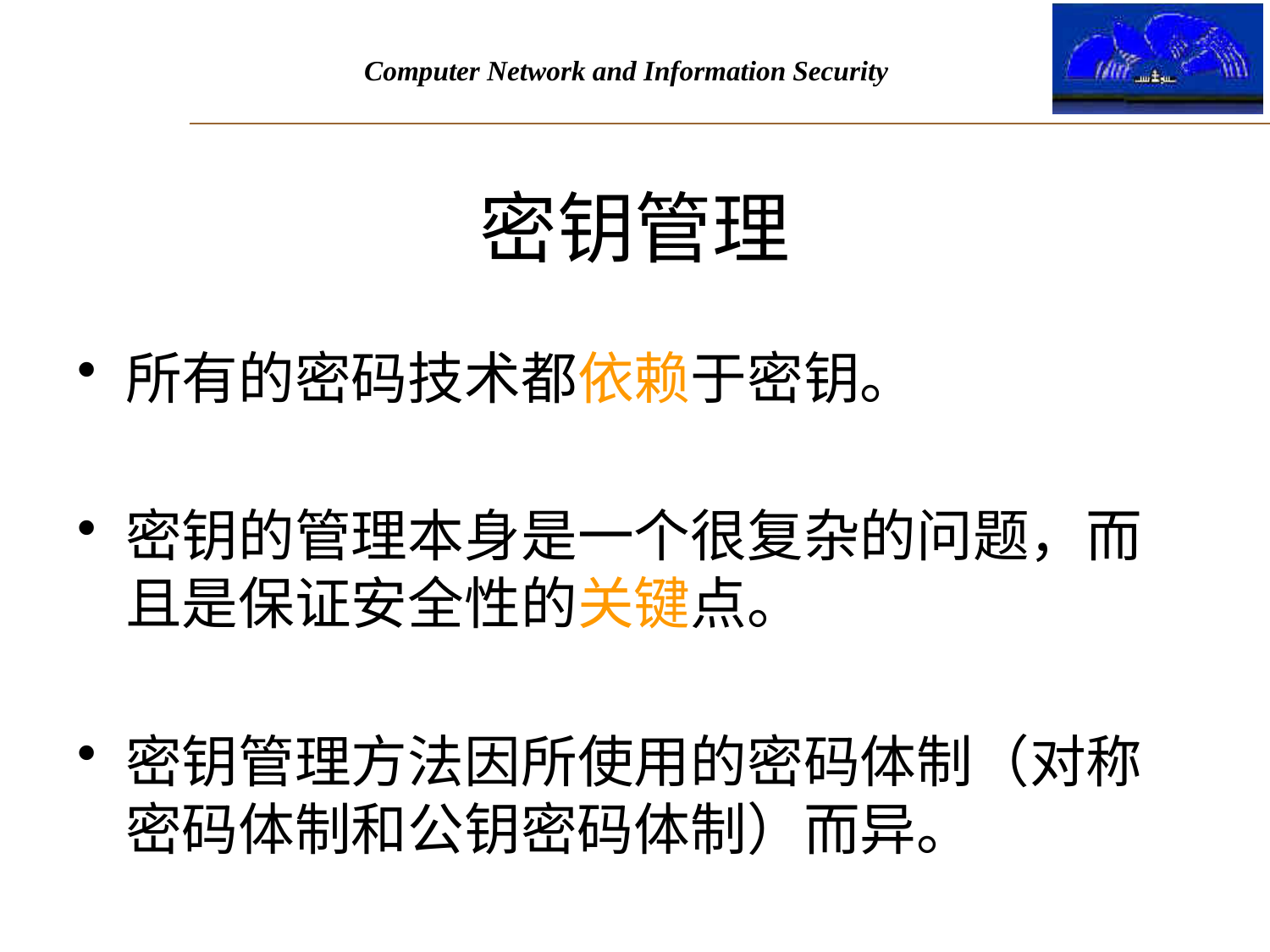

# 密钥管理
所有的密码技术都依赖于密钥。

密钥的管理本身是一个很复杂的问题，而且是保证安全性的关键点。

密钥管理方法因所使用的密码体制（对称密码体制和公钥密码体制）而异。